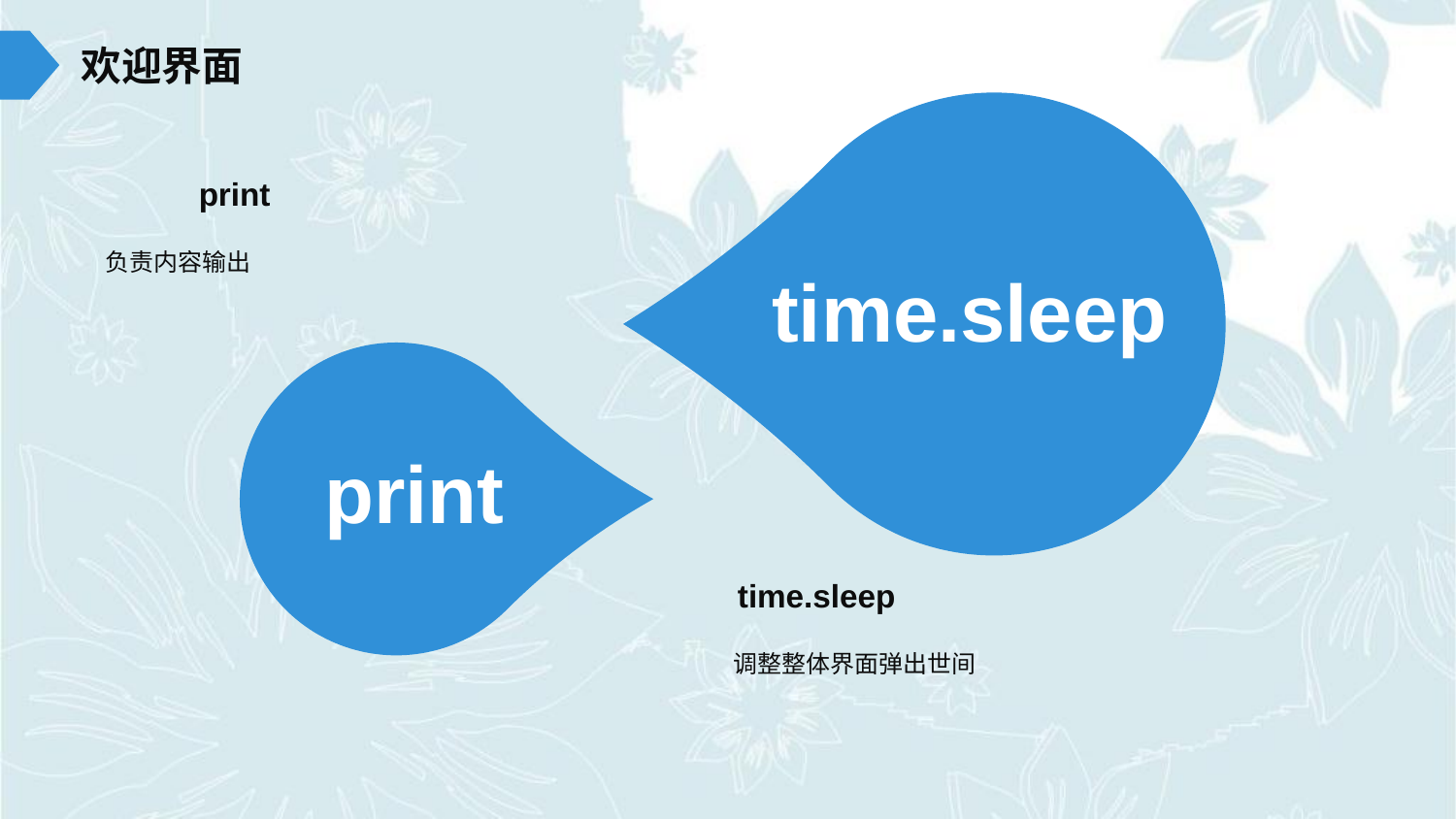

欢迎界面

print

负责内容输出
time.sleep

print
time.sleep
调整整体界面弹出世间